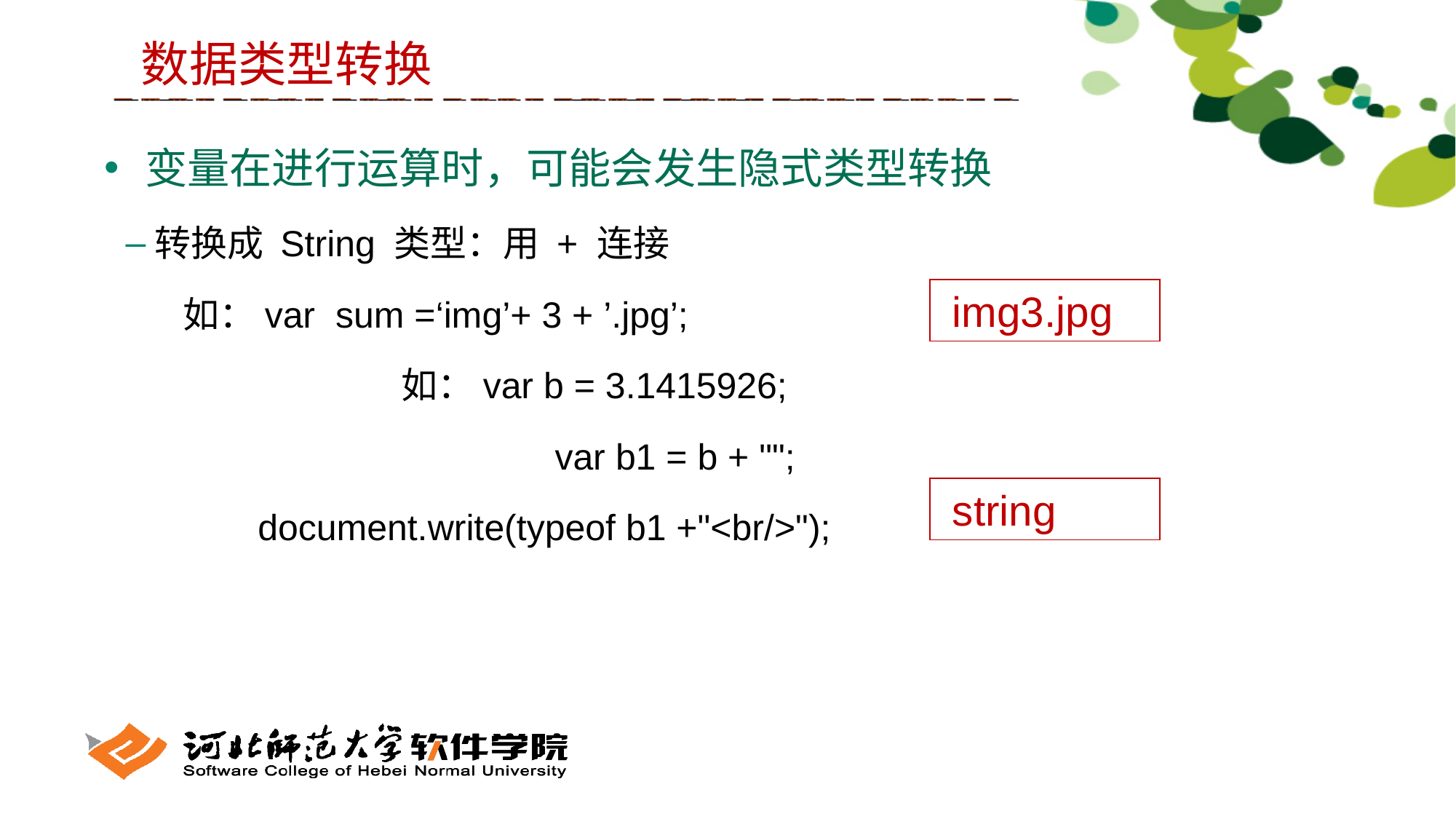

数据类型转换
 变量在进行运算时，可能会发生隐式类型转换
转换成 String 类型：用 + 连接
      如：var  sum =‘img’+ 3 + ’.jpg’;
		      如：var b = 3.1415926;
   			          var b1 = b + "";
             document.write(typeof b1 +"<br/>");
 img3.jpg
 string